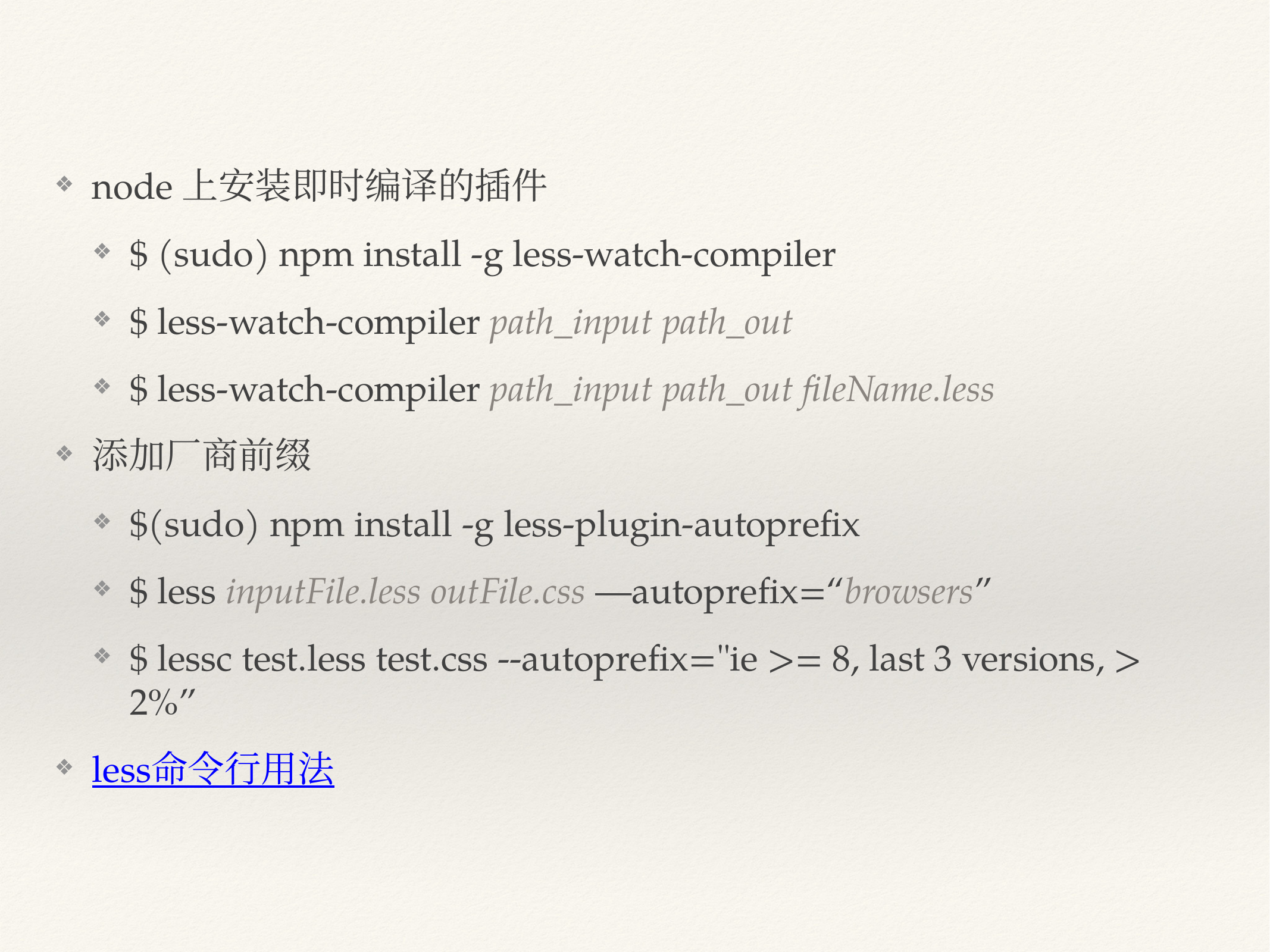

13
node上安装即时编译的插件
$ (sudo) npm install -g less-watch-compiler
$ less-watch-compiler path_input path_out
$ less-watch-compiler path_input path_out fileName.less
添加厂商前缀
$(sudo) npm install -g less-plugin-autoprefix
$ less inputFile.less outFile.css —autoprefix=“browsers”
$ lessc test.less test.css --autoprefix="ie >= 8, last 3 versions, > 2%”
less命令行用法